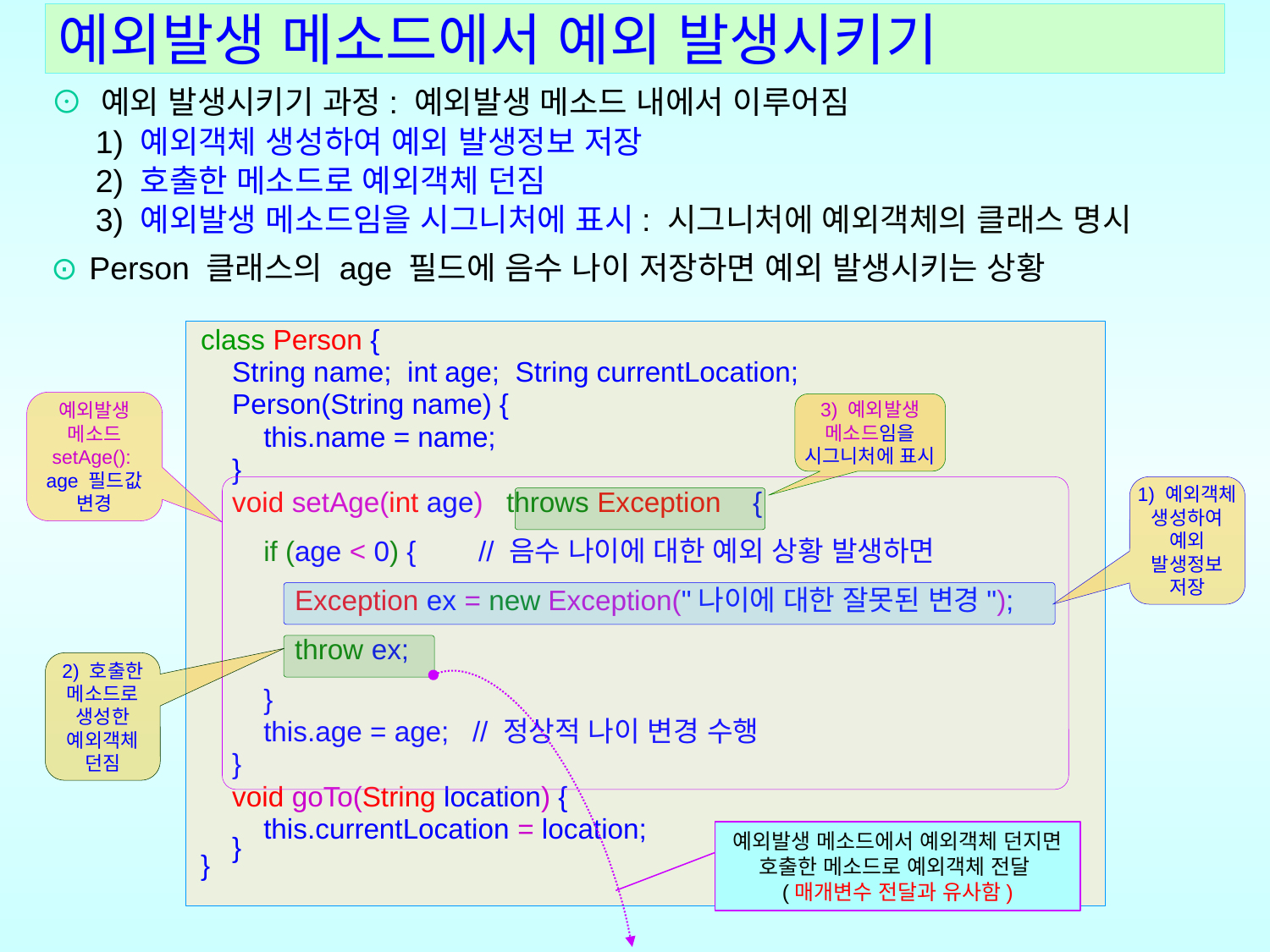

예외발생 메소드에서 예외 발생시키기
⊙ 예외 발생시키기 과정: 예외발생 메소드 내에서 이루어짐
     1) 예외객체 생성하여 예외 발생정보 저장
     2) 호출한 메소드로 예외객체 던짐
     3) 예외발생 메소드임을 시그니처에 표시: 시그니처에 예외객체의 클래스 명시
⊙ Person 클래스의 age 필드에 음수 나이 저장하면 예외 발생시키는 상황
class Person {
    String name;  int age;  String currentLocation;
    Person(String name) {
        this.name = name;
    }
    void setAge(int age)   throws Exception    {
        if (age < 0) {        // 음수 나이에 대한 예외 상황 발생하면
            Exception ex = new Exception("나이에 대한 잘못된 변경");
            throw ex;
        }
        this.age = age;   // 정상적 나이 변경 수행
    }
    void goTo(String location) {
        this.currentLocation = location;
    }
}

예외발생 메소드 setAge():
age 필드값 변경
3) 예외발생 메소드임을 시그니처에 표시

1) 예외객체 생성하여 예외 발생정보 저장

2) 호출한 메소드로
생성한 예외객체 던짐

예외발생 메소드에서 예외객체 던지면 호출한 메소드로 예외객체 전달
(매개변수 전달과 유사함)